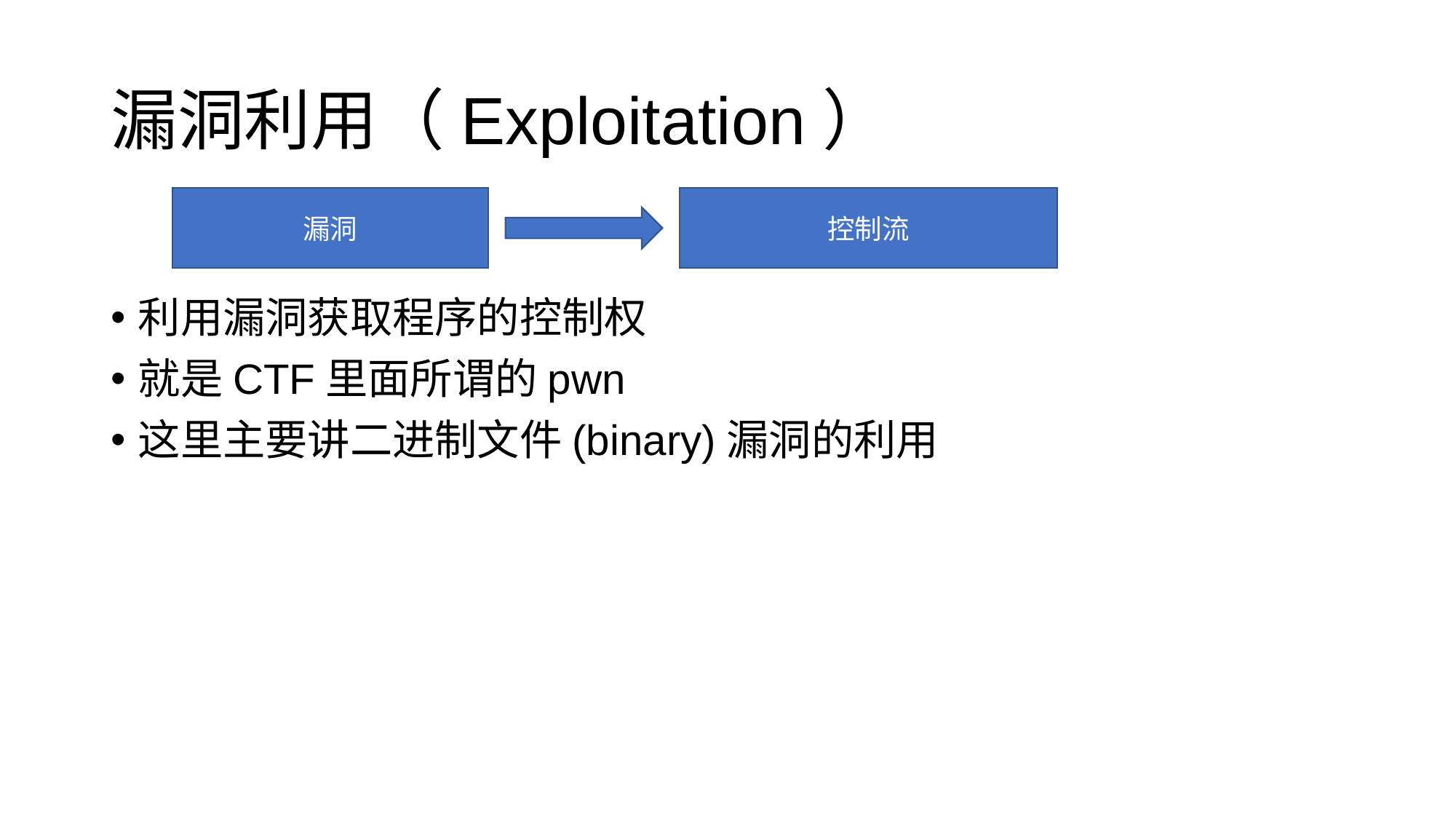

# 漏洞利用（Exploitation）
漏洞
控制流

利用漏洞获取程序的控制权
就是CTF里面所谓的pwn
这里主要讲二进制文件(binary)漏洞的利用